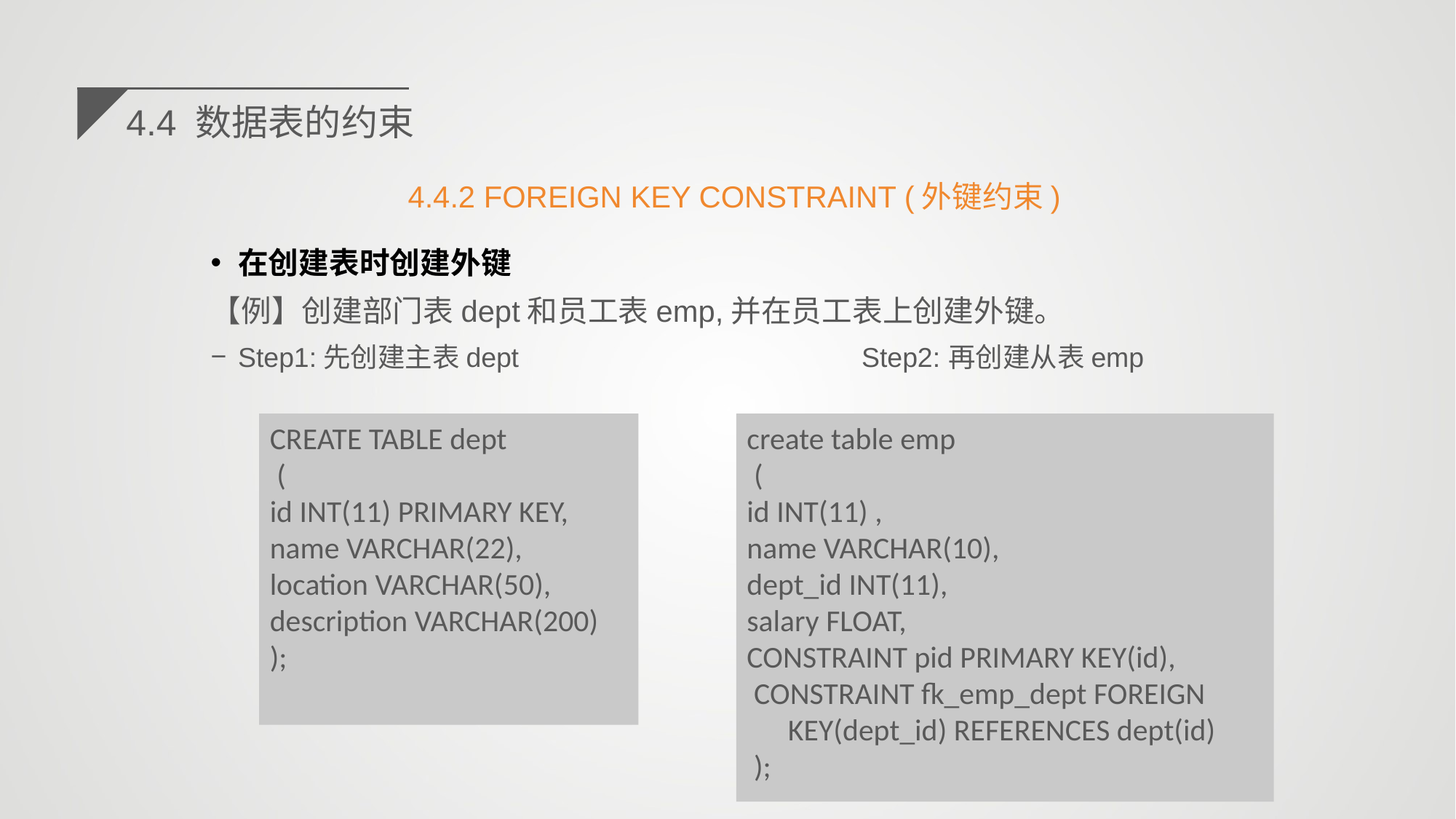

4.4 数据表的约束

4.4.2 FOREIGN KEY CONSTRAINT (外键约束)
在创建表时创建外键
【例】创建部门表dept和员工表emp,并在员工表上创建外键。
Step1:先创建主表dept                                             Step2:再创建从表emp

CREATE TABLE dept
 (
id INT(11) PRIMARY KEY,
name VARCHAR(22),
location VARCHAR(50),
description VARCHAR(200)
);

create table emp
 (
id INT(11) ,
name VARCHAR(10),
dept_id INT(11),
salary FLOAT,
CONSTRAINT pid PRIMARY KEY(id),
 CONSTRAINT fk_emp_dept FOREIGN KEY(dept_id) REFERENCES dept(id)
 );
返回